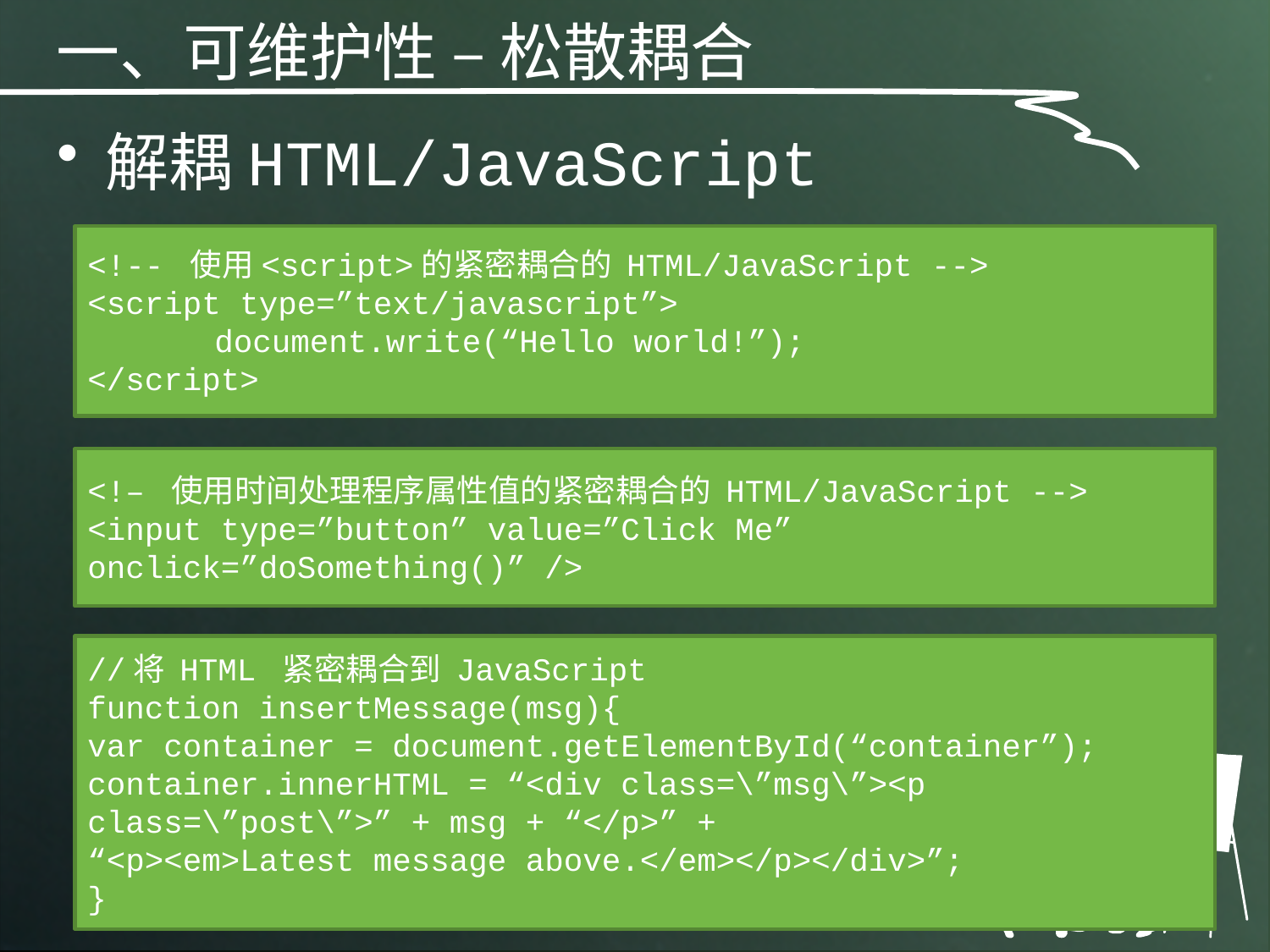

一、可维护性 – 松散耦合

解耦HTML/JavaScript
<!-- 使用<script>的紧密耦合的 HTML/JavaScript -->
<script type=”text/javascript”>
	document.write(“Hello world!”);
</script>
<!– 使用时间处理程序属性值的紧密耦合的 HTML/JavaScript -->
<input type=”button” value=”Click Me” onclick=”doSomething()” />
//将 HTML 紧密耦合到 JavaScript
function insertMessage(msg){
var container = document.getElementById(“container”);
container.innerHTML = “<div class=\”msg\”><p class=\”post\”>” + msg + “</p>” +
“<p><em>Latest message above.</em></p></div>”;
}